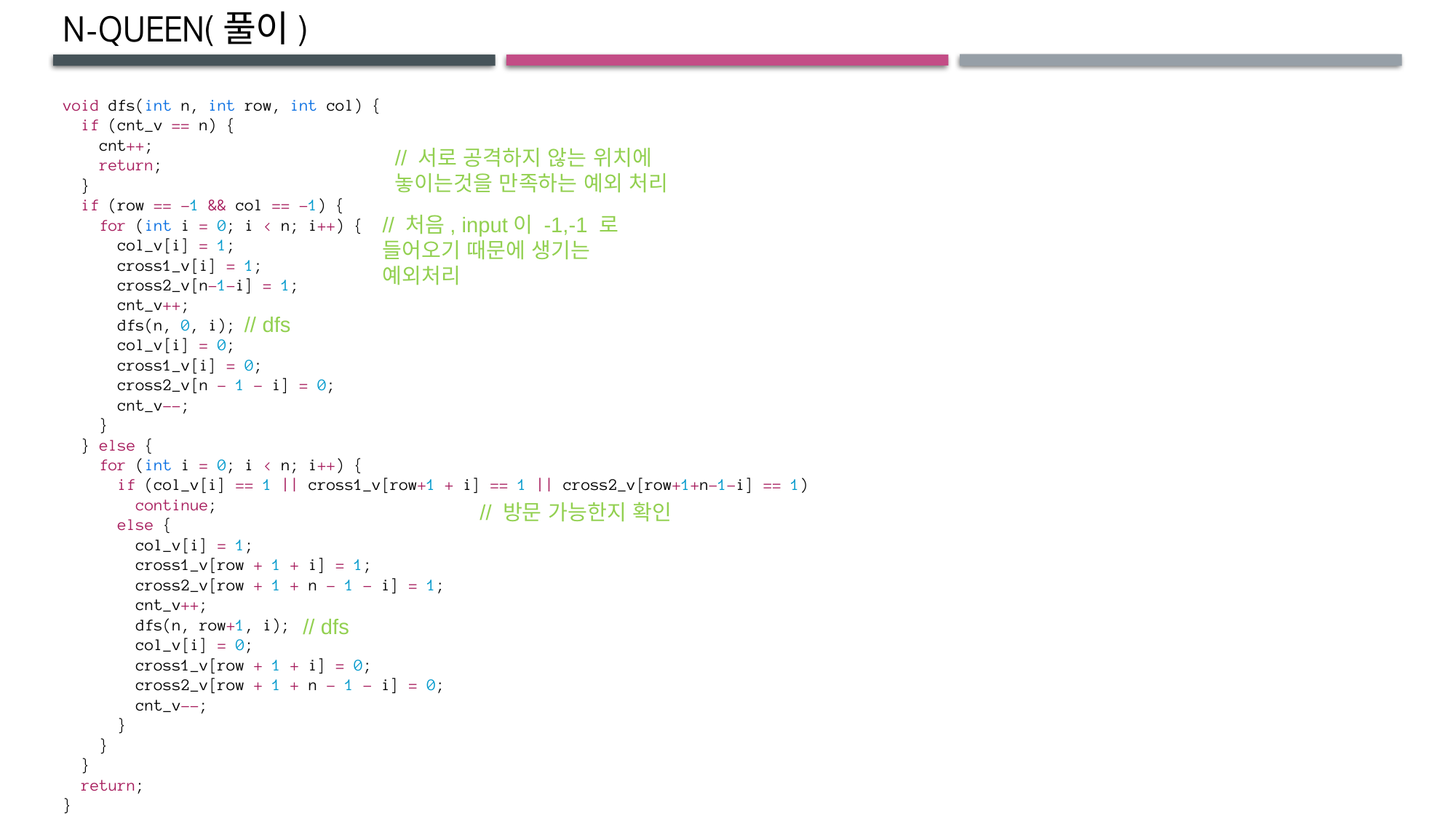

N-QUEEN(풀이)
void dfs(int n, int row, int col) {
  if (cnt_v == n) {
    cnt++;
    return;
  }
  if (row == -1 && col == -1) {
    for (int i = 0; i < n; i++) {
      col_v[i] = 1;
      cross1_v[i] = 1;
      cross2_v[n-1-i] = 1;
      cnt_v++;
      dfs(n, 0, i);
      col_v[i] = 0;
      cross1_v[i] = 0;
      cross2_v[n - 1 - i] = 0;
      cnt_v--;
    }
  } else {
    for (int i = 0; i < n; i++) {
      if (col_v[i] == 1 || cross1_v[row+1 + i] == 1 || cross2_v[row+1+n-1-i] == 1)
        continue;
      else {
        col_v[i] = 1;
        cross1_v[row + 1 + i] = 1;
        cross2_v[row + 1 + n - 1 - i] = 1;
        cnt_v++;
        dfs(n, row+1, i);
        col_v[i] = 0;
        cross1_v[row + 1 + i] = 0;
        cross2_v[row + 1 + n - 1 - i] = 0;
        cnt_v--;
      }
    }
  }
  return;
}
// 서로 공격하지 않는 위치에
놓이는것을 만족하는 예외 처리
// 처음, input이 -1,-1 로 들어오기 때문에 생기는 예외처리
// dfs
// 방문 가능한지 확인
// dfs